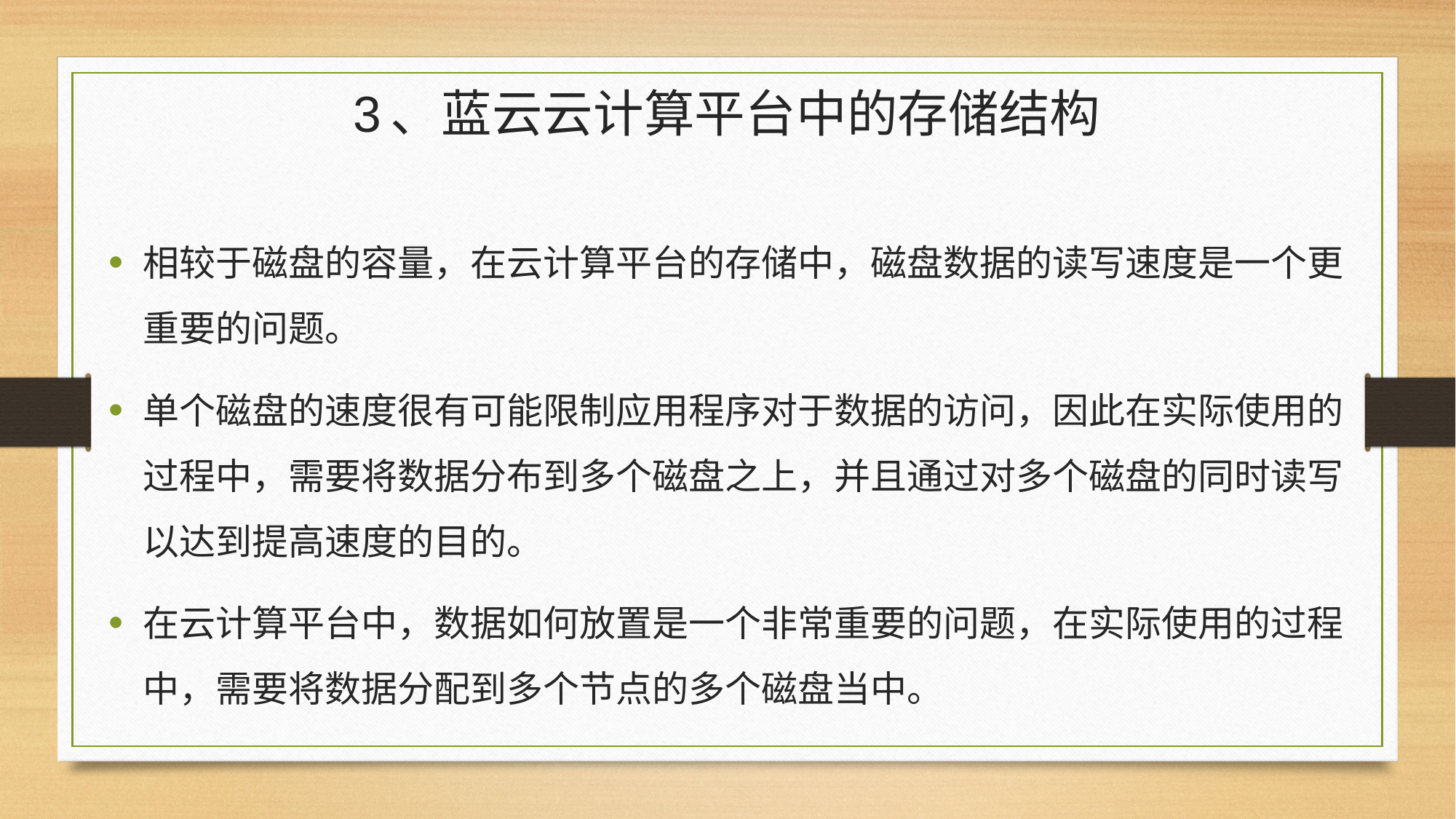

# 3、蓝云云计算平台中的存储结构
相较于磁盘的容量，在云计算平台的存储中，磁盘数据的读写速度是一个更重要的问题。
单个磁盘的速度很有可能限制应用程序对于数据的访问，因此在实际使用的过程中，需要将数据分布到多个磁盘之上，并且通过对多个磁盘的同时读写以达到提高速度的目的。
在云计算平台中，数据如何放置是一个非常重要的问题，在实际使用的过程中，需要将数据分配到多个节点的多个磁盘当中。